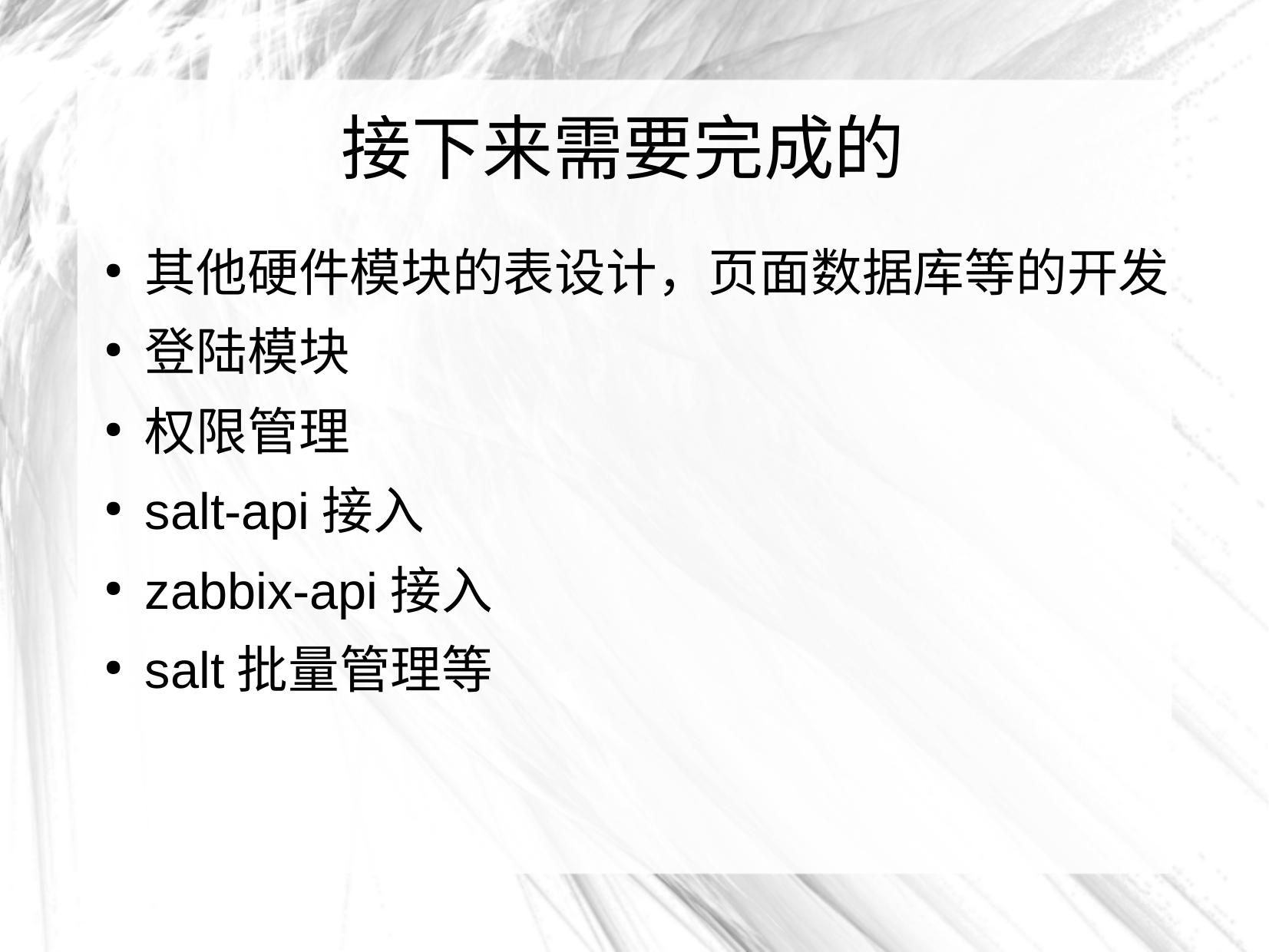

# 接下来需要完成的
其他硬件模块的表设计，页面数据库等的开发
登陆模块
权限管理
salt-api接入
zabbix-api接入
salt批量管理等